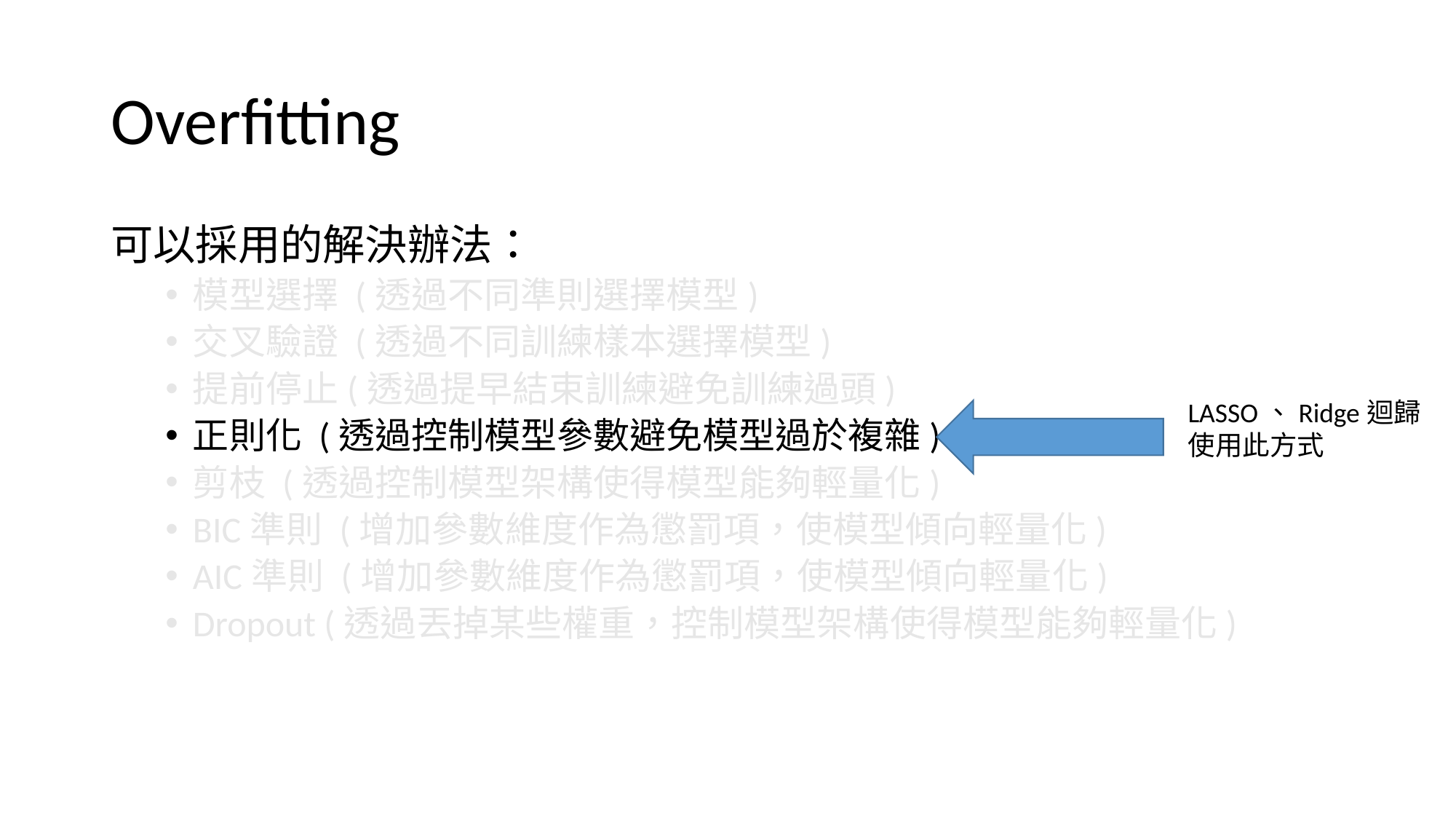

# Overfitting
可以採用的解決辦法：
模型選擇 (透過不同準則選擇模型)
交叉驗證 (透過不同訓練樣本選擇模型)
提前停止(透過提早結束訓練避免訓練過頭)
正則化 (透過控制模型參數避免模型過於複雜)
剪枝 (透過控制模型架構使得模型能夠輕量化)
BIC準則 (增加參數維度作為懲罰項，使模型傾向輕量化)
AIC準則 (增加參數維度作為懲罰項，使模型傾向輕量化)
Dropout (透過丟掉某些權重，控制模型架構使得模型能夠輕量化)

LASSO、Ridge迴歸
使用此方式